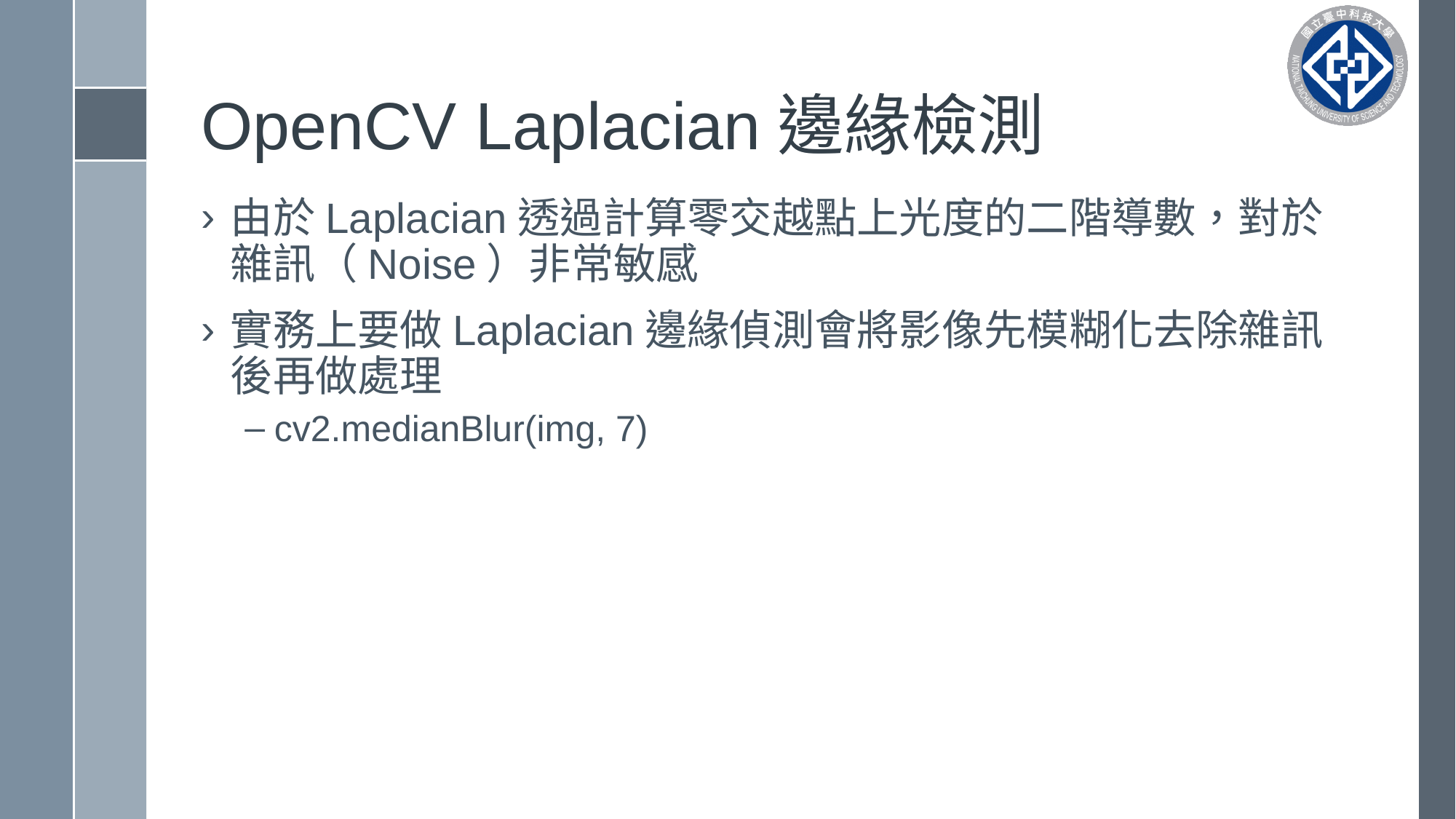

# OpenCV Laplacian邊緣檢測
由於Laplacian透過計算零交越點上光度的二階導數，對於雜訊（Noise）非常敏感
實務上要做Laplacian邊緣偵測會將影像先模糊化去除雜訊後再做處理
cv2.medianBlur(img, 7)